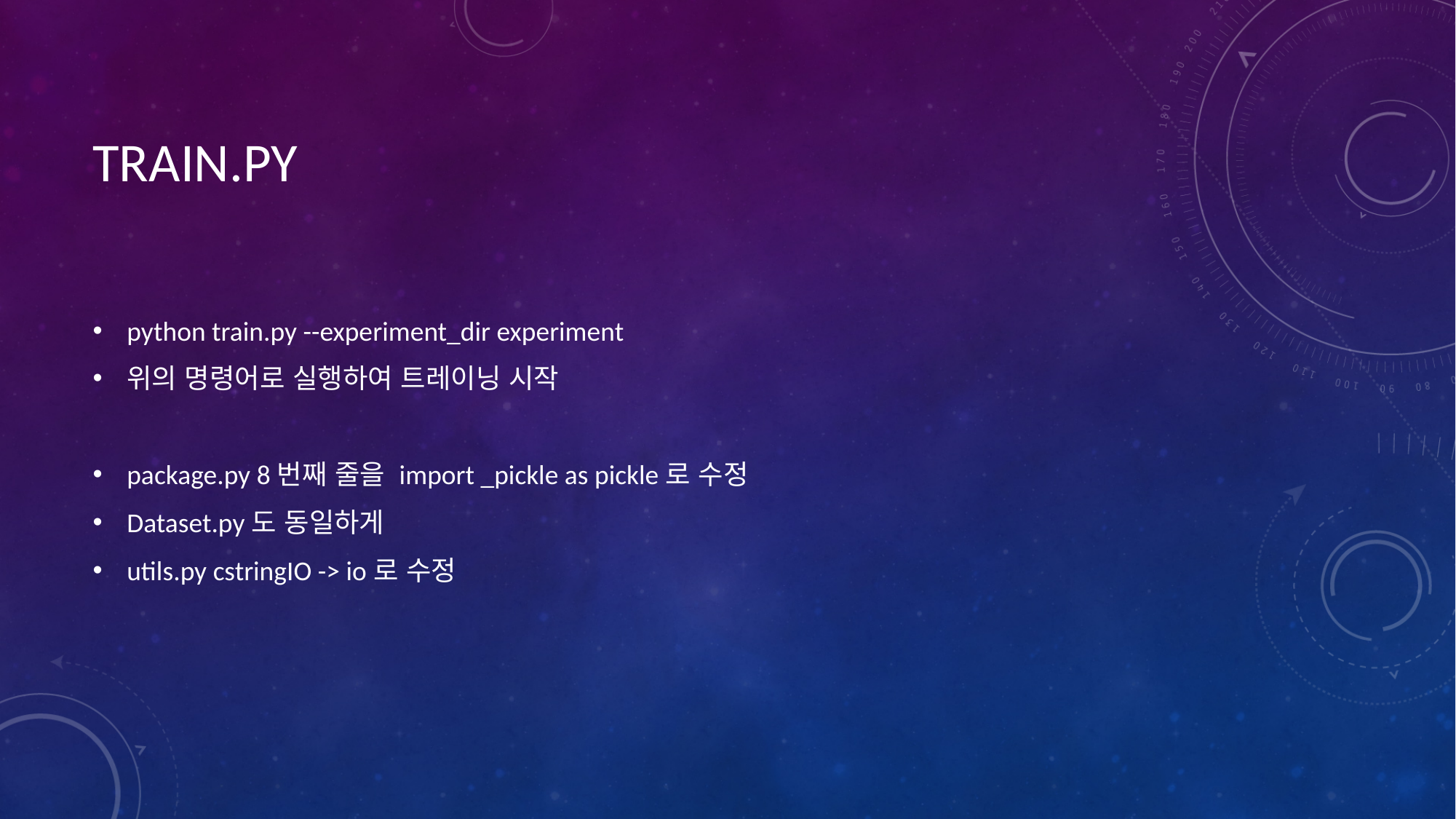

# Train.py
python train.py --experiment_dir experiment
위의 명령어로 실행하여 트레이닝 시작

package.py 8번째 줄을 import _pickle as pickle로 수정
Dataset.py도 동일하게
utils.py cstringIO -> io로 수정